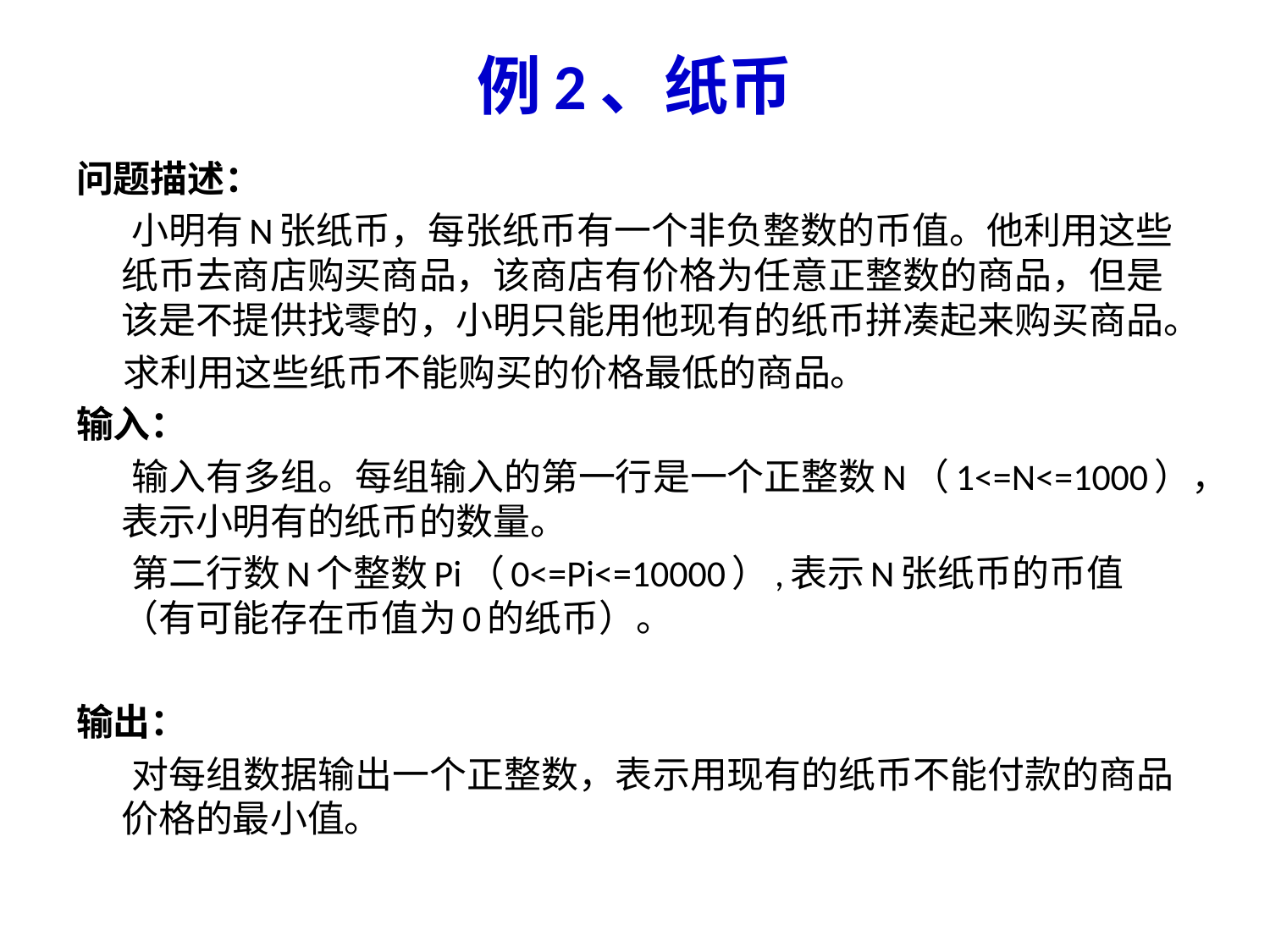

# 例2、纸币
问题描述：
      小明有N张纸币，每张纸币有一个非负整数的币值。他利用这些纸币去商店购买商品，该商店有价格为任意正整数的商品，但是该是不提供找零的，小明只能用他现有的纸币拼凑起来购买商品。
     求利用这些纸币不能购买的价格最低的商品。
输入：
      输入有多组。每组输入的第一行是一个正整数N（1<=N<=1000），表示小明有的纸币的数量。
      第二行数N个整数Pi（0<=Pi<=10000）,表示N张纸币的币值（有可能存在币值为0的纸币）。

输出：
      对每组数据输出一个正整数，表示用现有的纸币不能付款的商品价格的最小值。